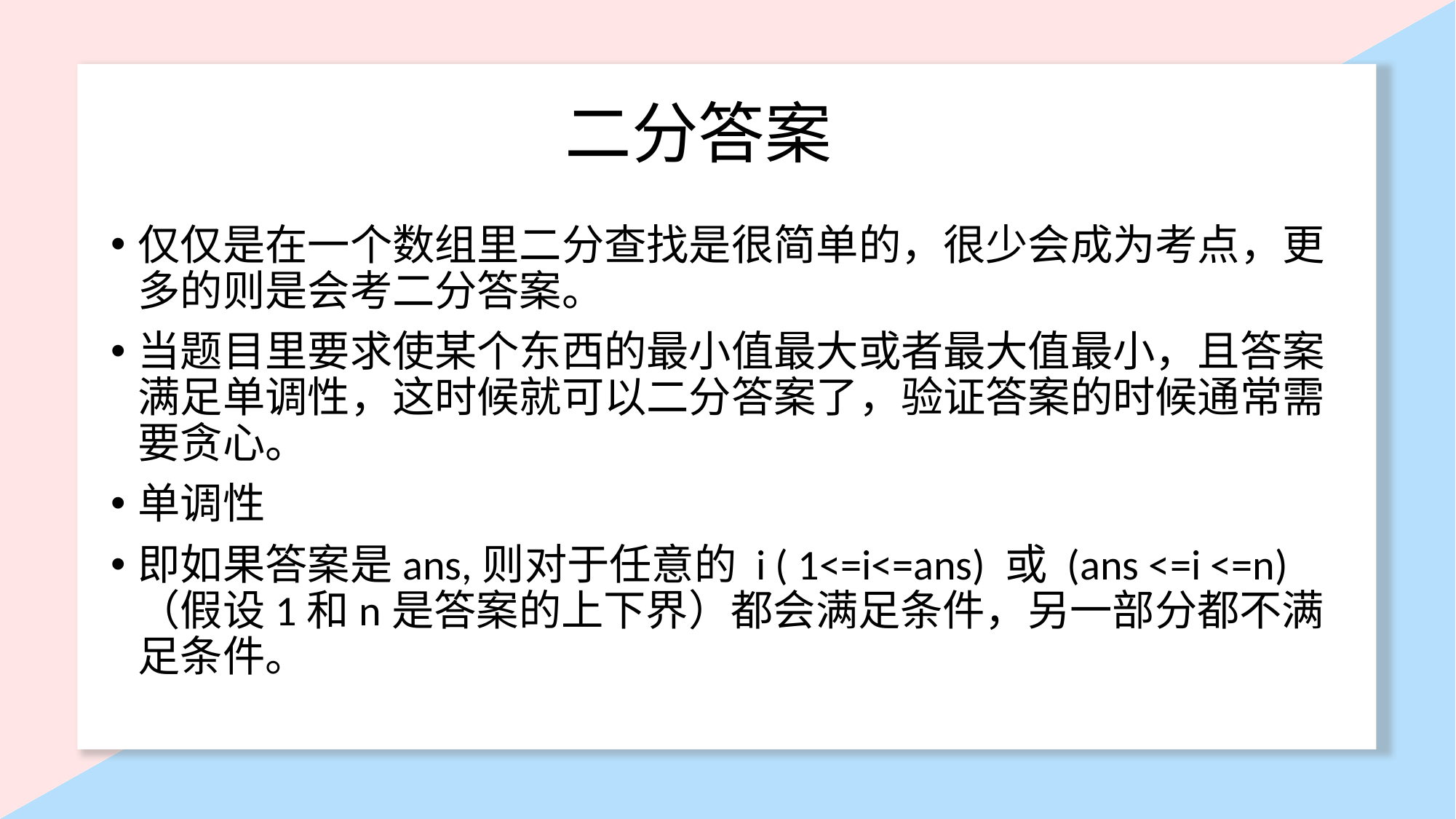

# 二分答案
仅仅是在一个数组里二分查找是很简单的，很少会成为考点，更多的则是会考二分答案。
当题目里要求使某个东西的最小值最大或者最大值最小，且答案满足单调性，这时候就可以二分答案了，验证答案的时候通常需要贪心。
单调性
即如果答案是ans,则对于任意的 i ( 1<=i<=ans) 或 (ans <=i <=n) （假设1和n是答案的上下界）都会满足条件，另一部分都不满足条件。